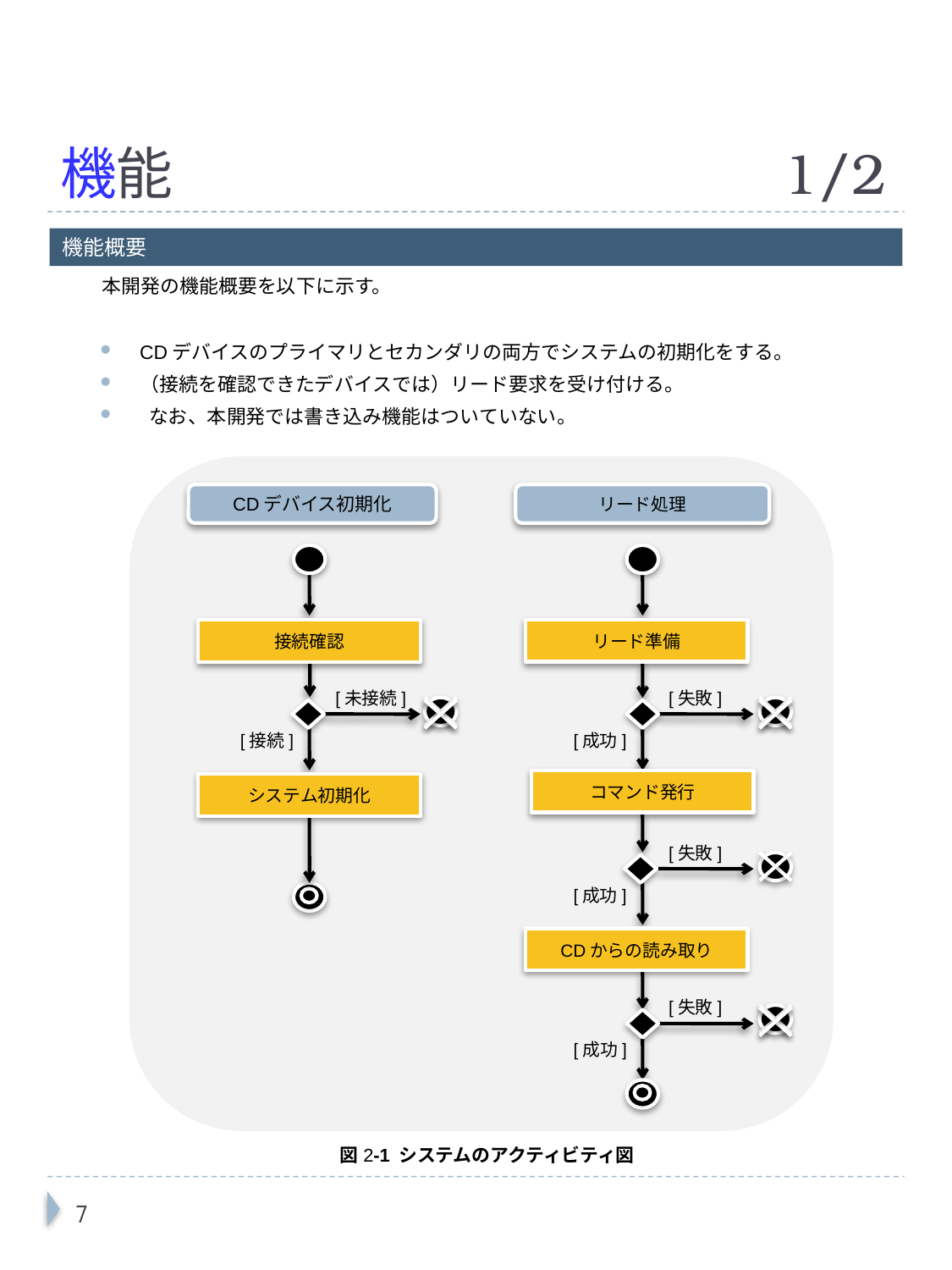

# 機能	1/2
機能概要
	本開発の機能概要を以下に示す。

CDデバイスのプライマリとセカンダリの両方でシステムの初期化をする。
（接続を確認できたデバイスでは）リード要求を受け付ける。
 なお、本開発では書き込み機能はついていない。

CDデバイス初期化
リード処理

接続確認
リード準備

[未接続]
[失敗]

[接続]

[成功]

コマンド発行
システム初期化

[失敗]

[成功]

CDからの読み取り

[失敗]

[成功]

| 図2‑1 システムのアクティビティ図 |
| --- |
7